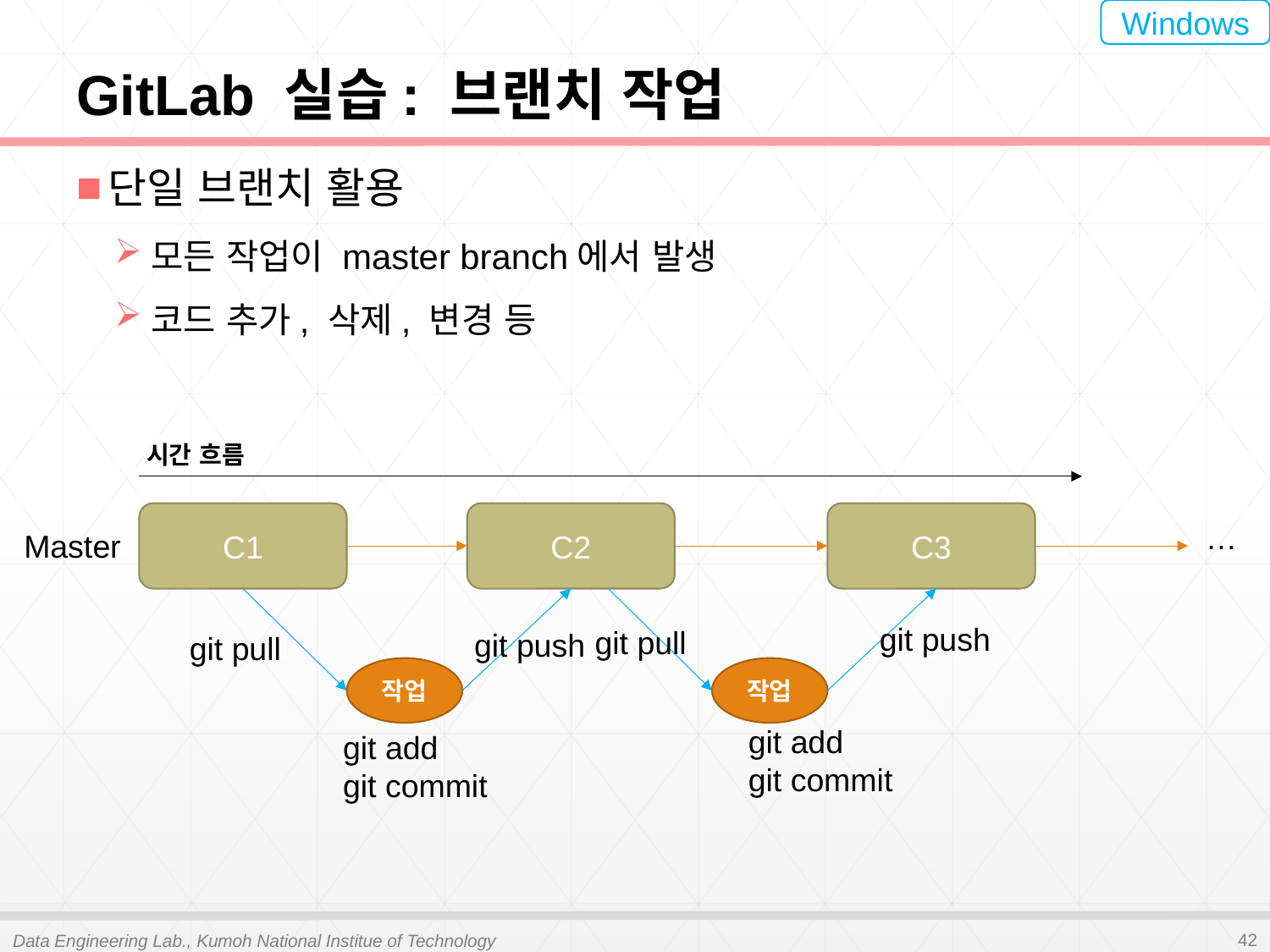

Windows
# GitLab 실습: 브랜치 작업
단일 브랜치 활용
모든 작업이 master branch에서 발생
코드 추가, 삭제, 변경 등

시간 흐름
C1
C2
C3
…
Master
git push
git pull
git push
git pull
작업
작업
git add
git commit
git add
git commit
42
Data Engineering Lab., Kumoh National Institue of Technology